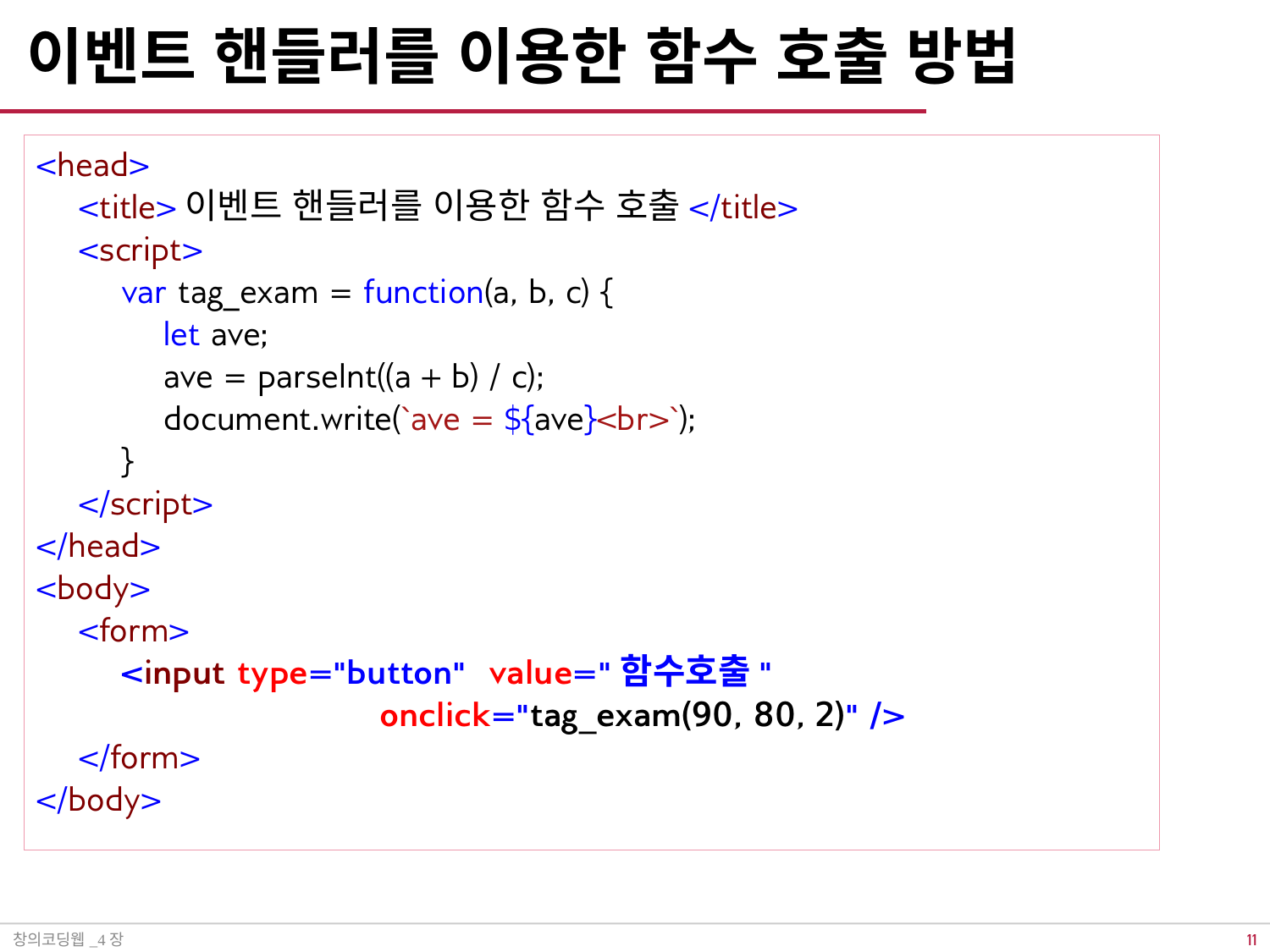

# 이벤트 핸들러를 이용한 함수 호출 방법
<head>
    <title>이벤트 핸들러를 이용한 함수 호출</title>
    <script>
        var tag_exam = function(a, b, c) {
            let ave;
            ave = parseInt((a + b) / c);
            document.write(`ave = ${ave}<br>`);
        }
    </script>
</head>
<body>
    <form>
        <input type="button"  value="함수호출"
                              onclick="tag_exam(90, 80, 2)" />
    </form>
</body>
창의코딩웹_4장
11